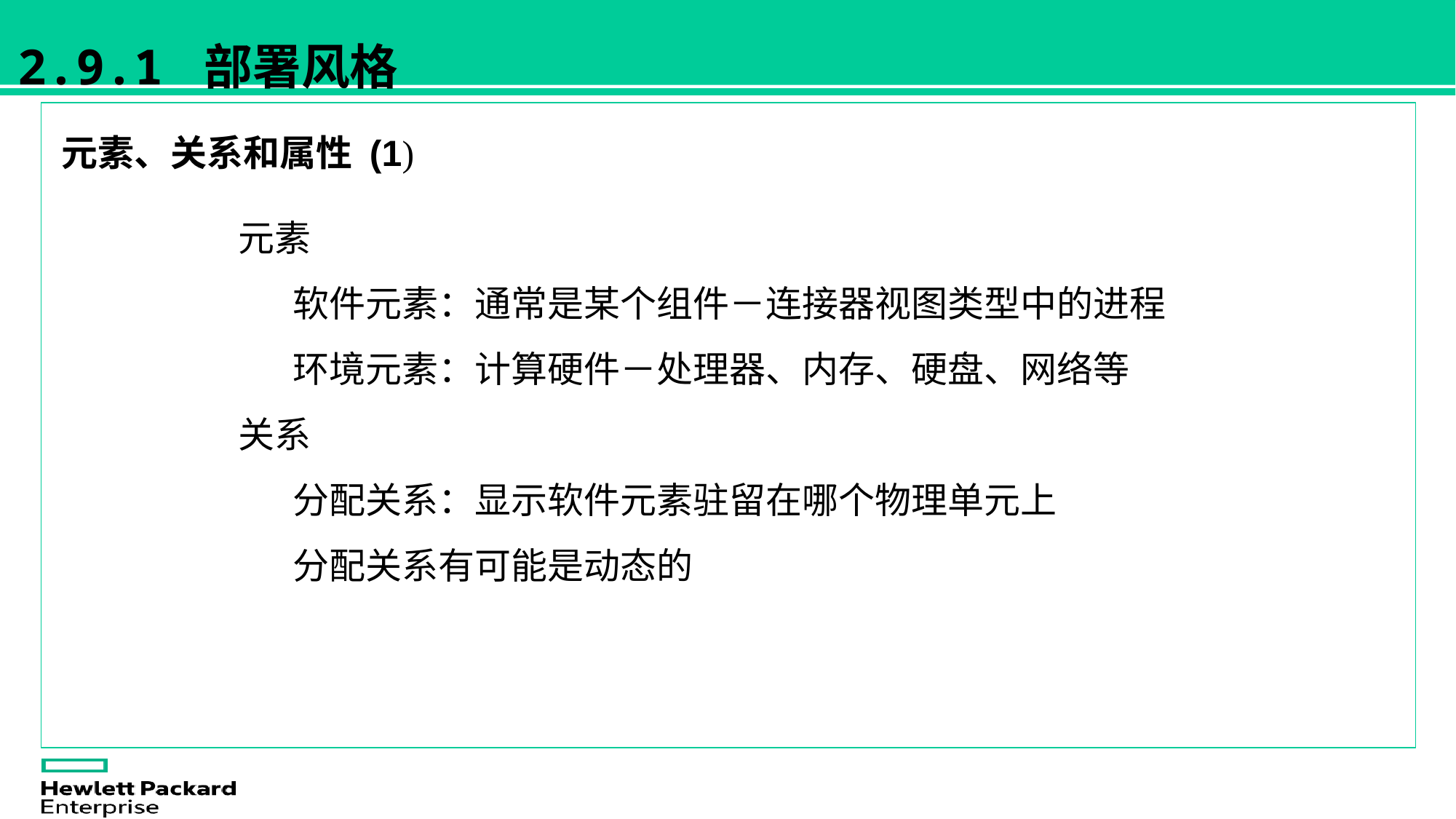

2.9.1 部署风格

元素、关系和属性 (1)
元素
软件元素：通常是某个组件－连接器视图类型中的进程
环境元素：计算硬件－处理器、内存、硬盘、网络等
关系
分配关系：显示软件元素驻留在哪个物理单元上
分配关系有可能是动态的